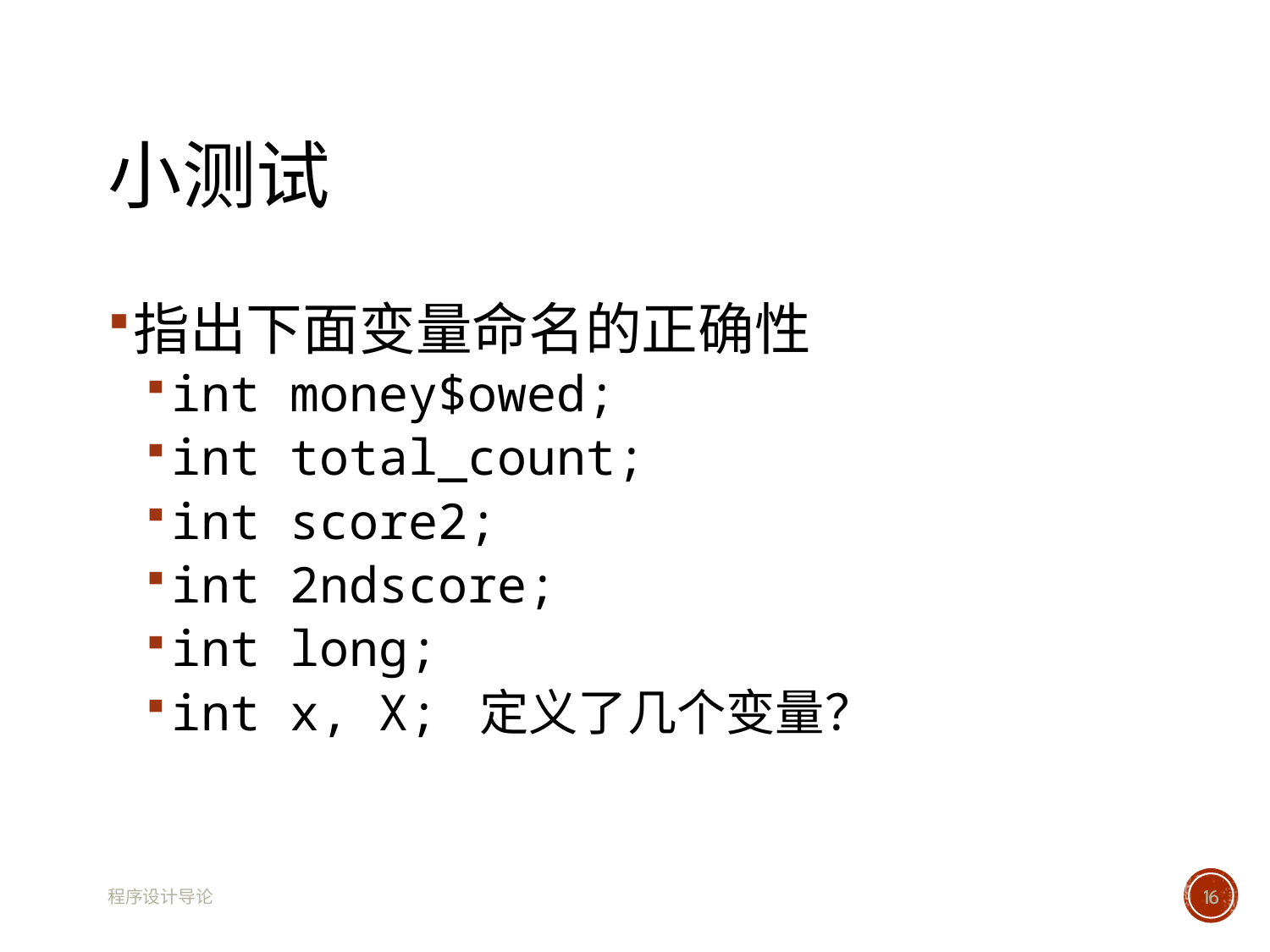

# 小测试
指出下面变量命名的正确性
int money$owed;
int total_count;
int score2;
int 2ndscore;
int long;
int x, X; 定义了几个变量？

程序设计导论
16